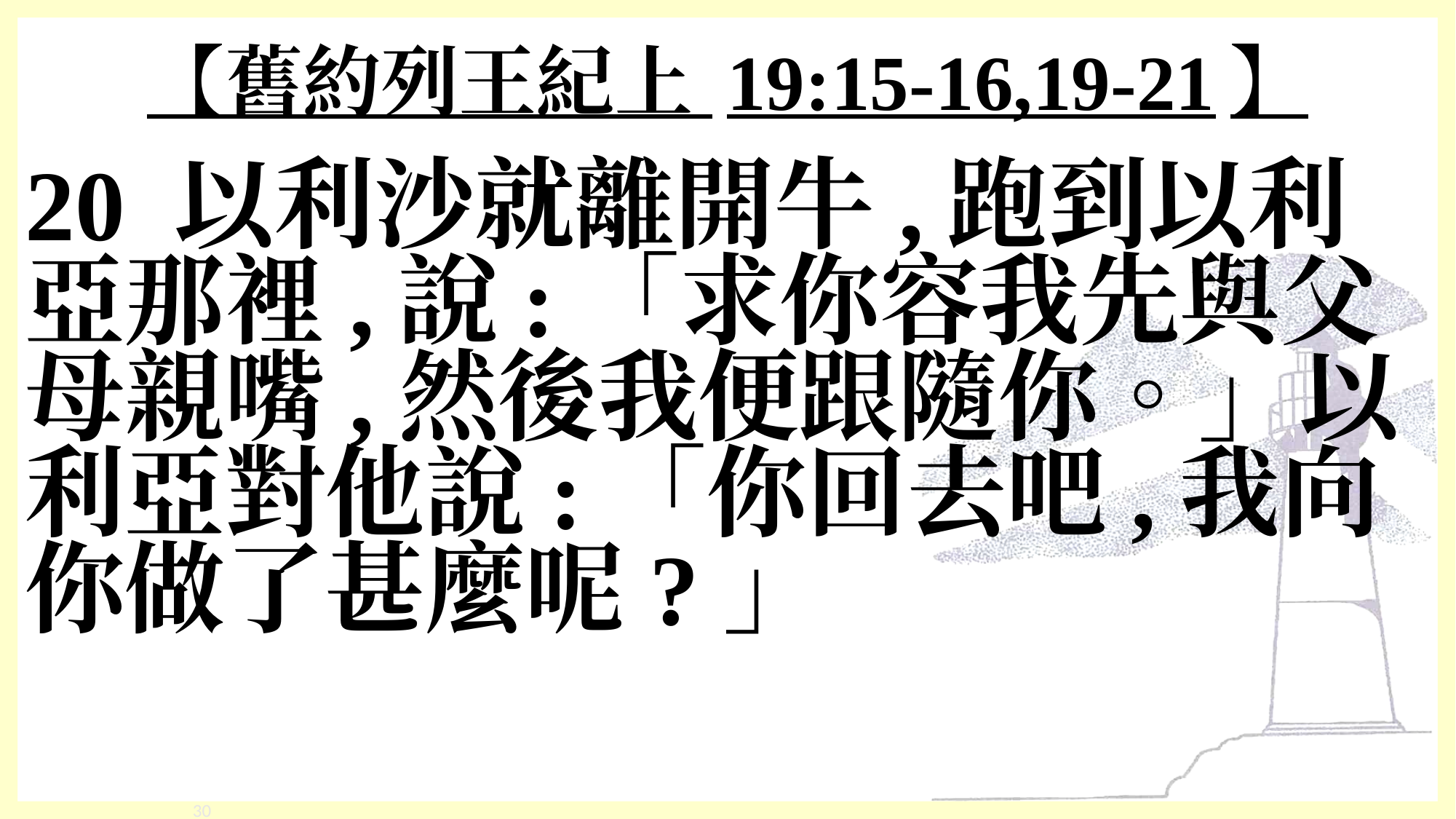

# 【舊約列王紀上 19:15-16,19-21】
20 以利沙就離開牛,跑到以利亞那裡,說:「求你容我先與父母親嘴,然後我便跟隨你。」以利亞對他說:「你回去吧,我向你做了甚麼呢?」
30